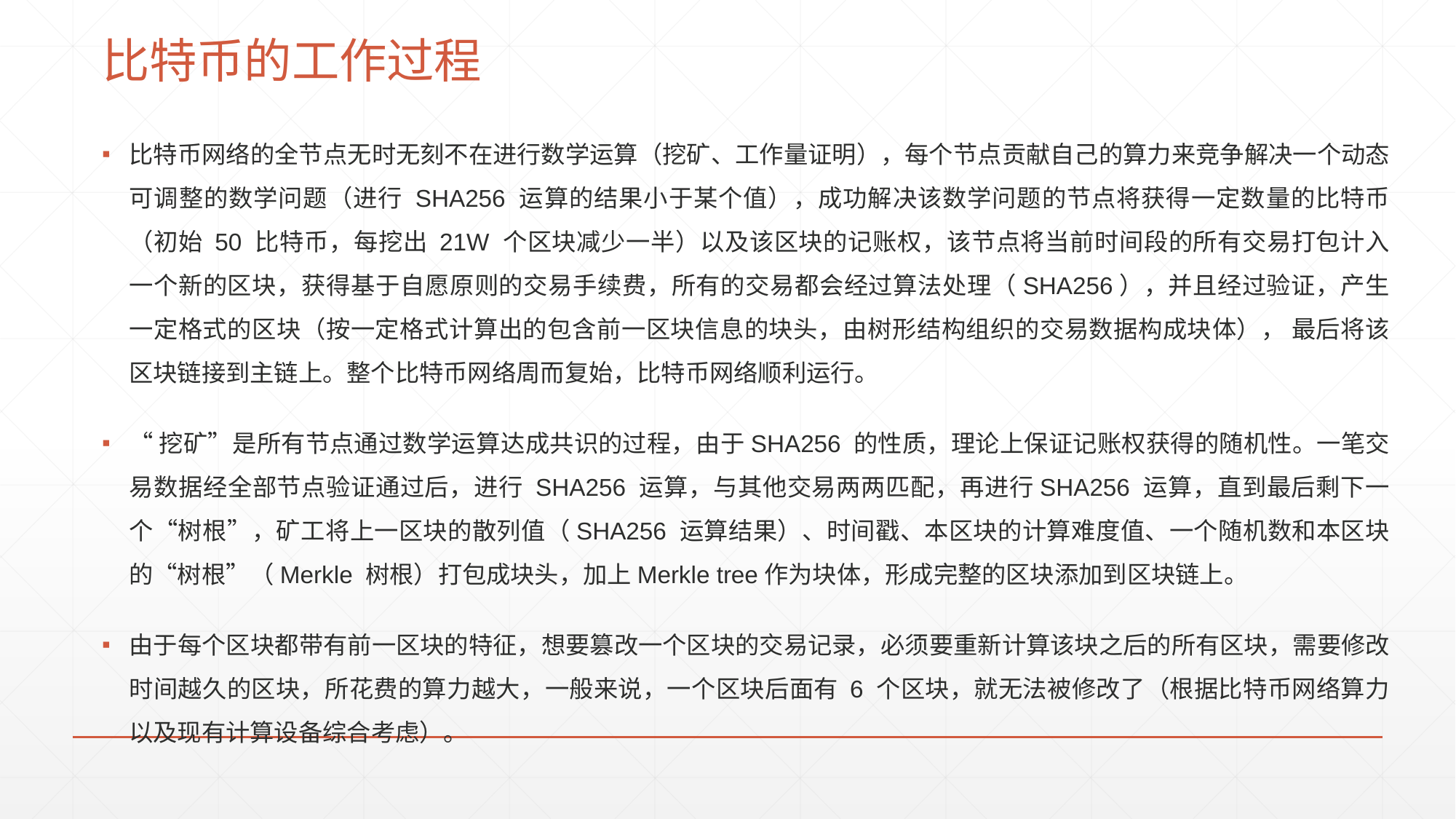

# 比特币的工作过程
比特币网络的全节点无时无刻不在进行数学运算（挖矿、工作量证明），每个节点贡献自己的算力来竞争解决一个动态可调整的数学问题（进行 SHA256 运算的结果小于某个值），成功解决该数学问题的节点将获得一定数量的比特币（初始 50 比特币，每挖出 21W 个区块减少一半）以及该区块的记账权，该节点将当前时间段的所有交易打包计入一个新的区块，获得基于自愿原则的交易手续费，所有的交易都会经过算法处理（SHA256），并且经过验证，产生一定格式的区块（按一定格式计算出的包含前一区块信息的块头，由树形结构组织的交易数据构成块体）， 最后将该区块链接到主链上。整个比特币网络周而复始，比特币网络顺利运行。
“挖矿”是所有节点通过数学运算达成共识的过程，由于SHA256 的性质，理论上保证记账权获得的随机性。一笔交易数据经全部节点验证通过后，进行 SHA256 运算，与其他交易两两匹配，再进行SHA256 运算，直到最后剩下一个“树根”，矿工将上一区块的散列值（SHA256 运算结果）、时间戳、本区块的计算难度值、一个随机数和本区块的“树根”（Merkle 树根）打包成块头，加上Merkle tree作为块体，形成完整的区块添加到区块链上。
由于每个区块都带有前一区块的特征，想要篡改一个区块的交易记录，必须要重新计算该块之后的所有区块，需要修改时间越久的区块，所花费的算力越大，一般来说，一个区块后面有 6 个区块，就无法被修改了（根据比特币网络算力以及现有计算设备综合考虑）。